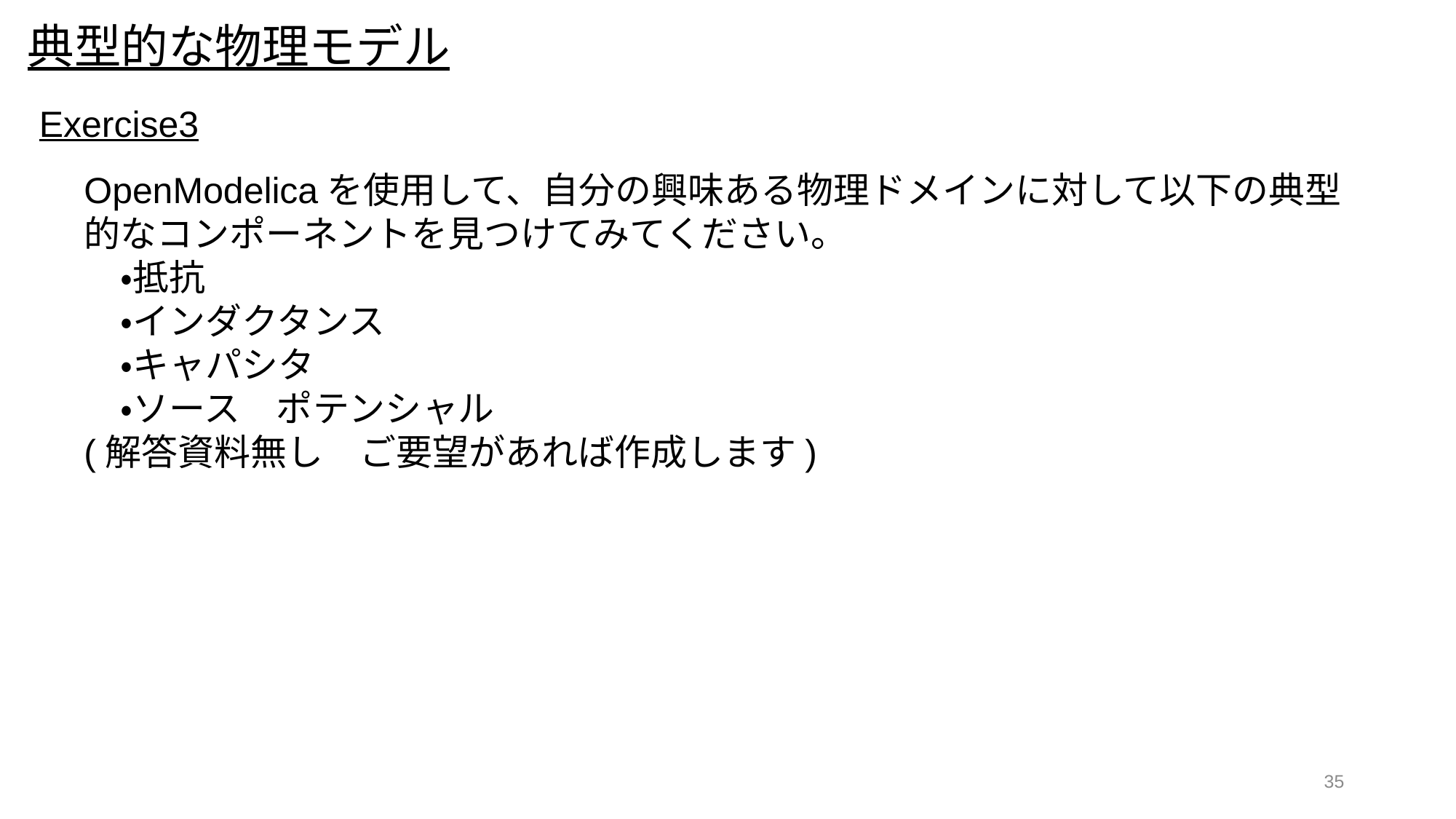

典型的な物理モデル
Exercise3
OpenModelicaを使用して、自分の興味ある物理ドメインに対して以下の典型的なコンポーネントを見つけてみてください。
　・抵抗
　・インダクタンス
　・キャパシタ
　・ソース　ポテンシャル
(解答資料無し　ご要望があれば作成します)
35